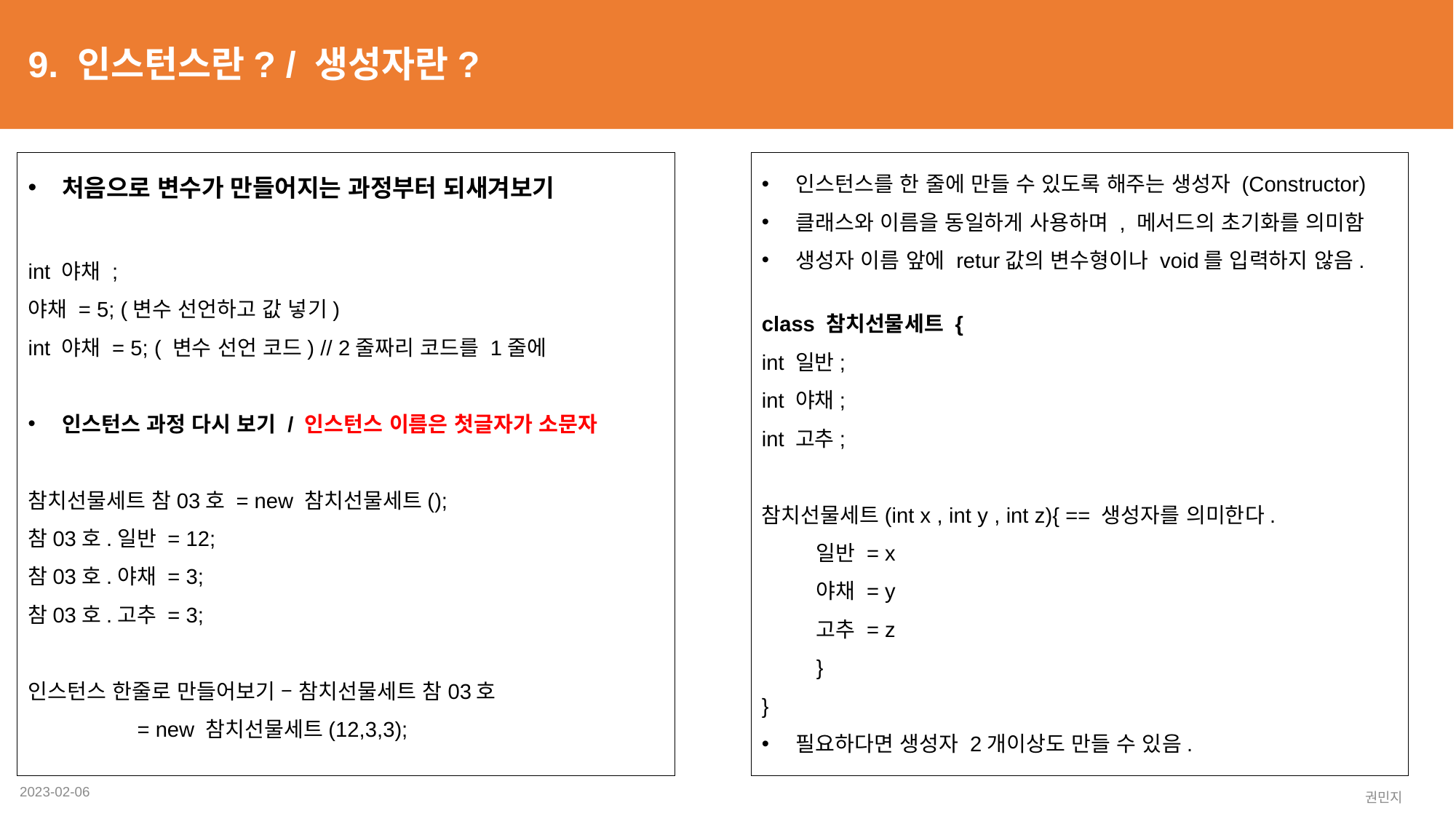

9. 인스턴스란? / 생성자란?

인스턴스를 한 줄에 만들 수 있도록 해주는 생성자 (Constructor)
클래스와 이름을 동일하게 사용하며 , 메서드의 초기화를 의미함
생성자 이름 앞에 retur값의 변수형이나 void를 입력하지 않음.

class 참치선물세트 {
int 일반;
int 야채;
int 고추;

참치선물세트(int x , int y , int z){ == 생성자를 의미한다.
일반 = x
야채 = y
고추 = z
}
}
필요하다면 생성자 2개이상도 만들 수 있음.
처음으로 변수가 만들어지는 과정부터 되새겨보기

int 야채 ;
야채 = 5; (변수 선언하고 값 넣기)
int 야채 = 5; ( 변수 선언 코드) // 2줄짜리 코드를 1줄에

인스턴스 과정 다시 보기 / 인스턴스 이름은 첫글자가 소문자

참치선물세트 참03호 = new 참치선물세트();
참03호.일반 = 12;
참03호.야채 = 3;
참03호.고추 = 3;

인스턴스 한줄로 만들어보기 – 참치선물세트 참03호
	= new 참치선물세트(12,3,3);
2023-02-06
권민지